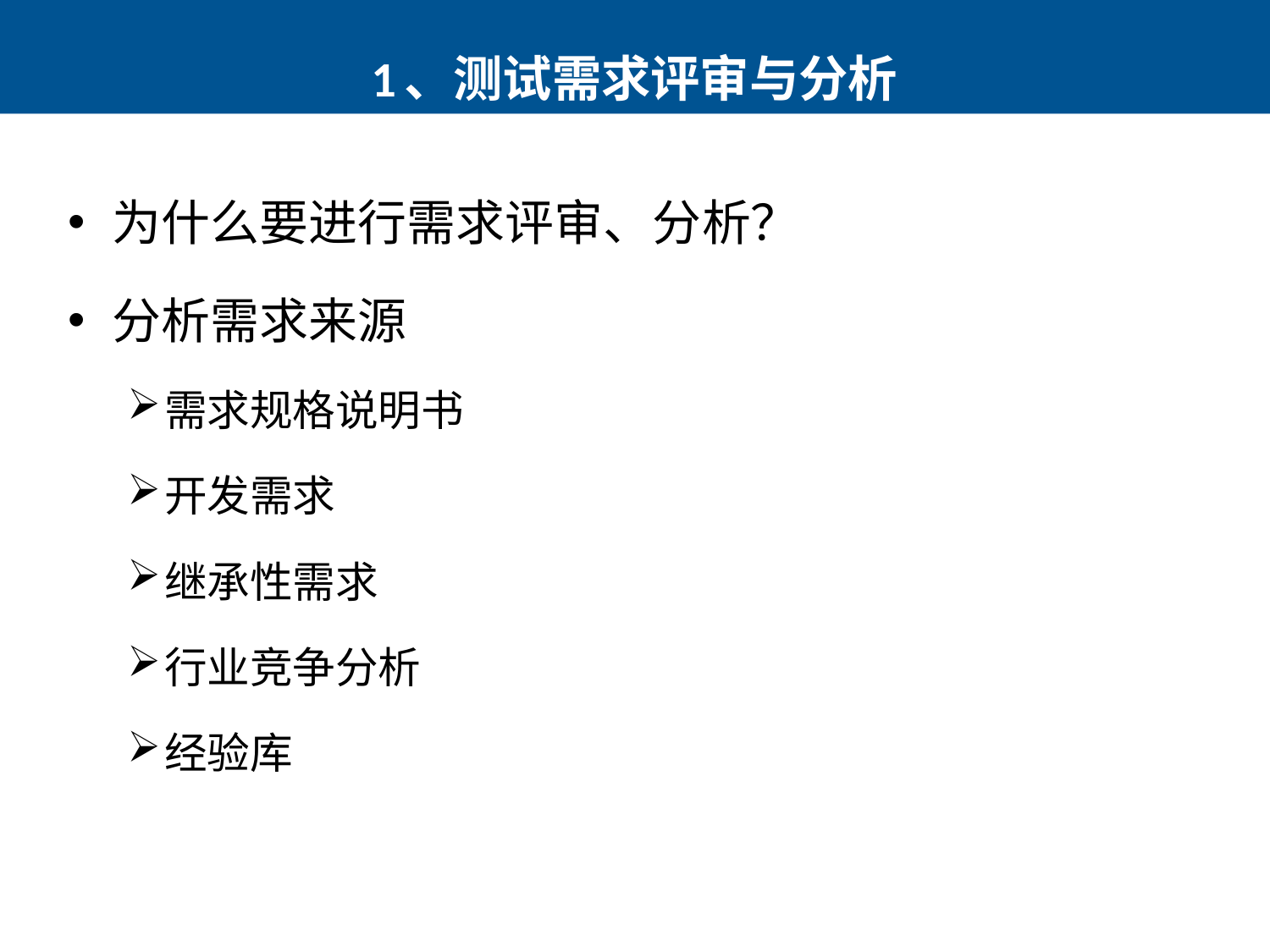

# 1、测试需求评审与分析
为什么要进行需求评审、分析？
分析需求来源
需求规格说明书
开发需求
继承性需求
行业竞争分析
经验库